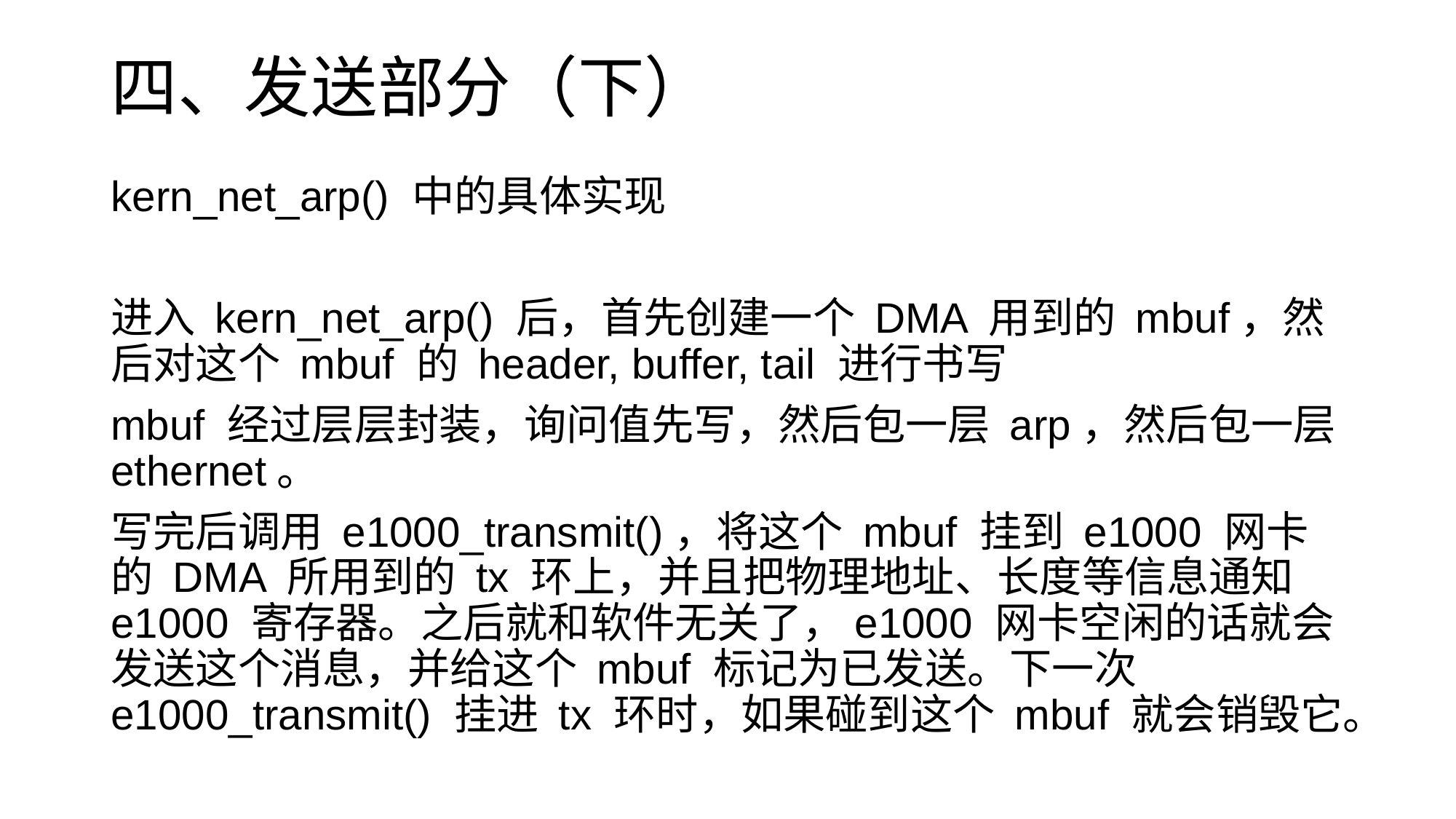

# 四、发送部分（下）
kern_net_arp() 中的具体实现

进入 kern_net_arp() 后，首先创建一个 DMA 用到的 mbuf，然后对这个 mbuf 的 header, buffer, tail 进行书写
mbuf 经过层层封装，询问值先写，然后包一层 arp，然后包一层 ethernet。
写完后调用 e1000_transmit()，将这个 mbuf 挂到 e1000 网卡的 DMA 所用到的 tx 环上，并且把物理地址、长度等信息通知 e1000 寄存器。之后就和软件无关了，e1000 网卡空闲的话就会发送这个消息，并给这个 mbuf 标记为已发送。下一次 e1000_transmit() 挂进 tx 环时，如果碰到这个 mbuf 就会销毁它。